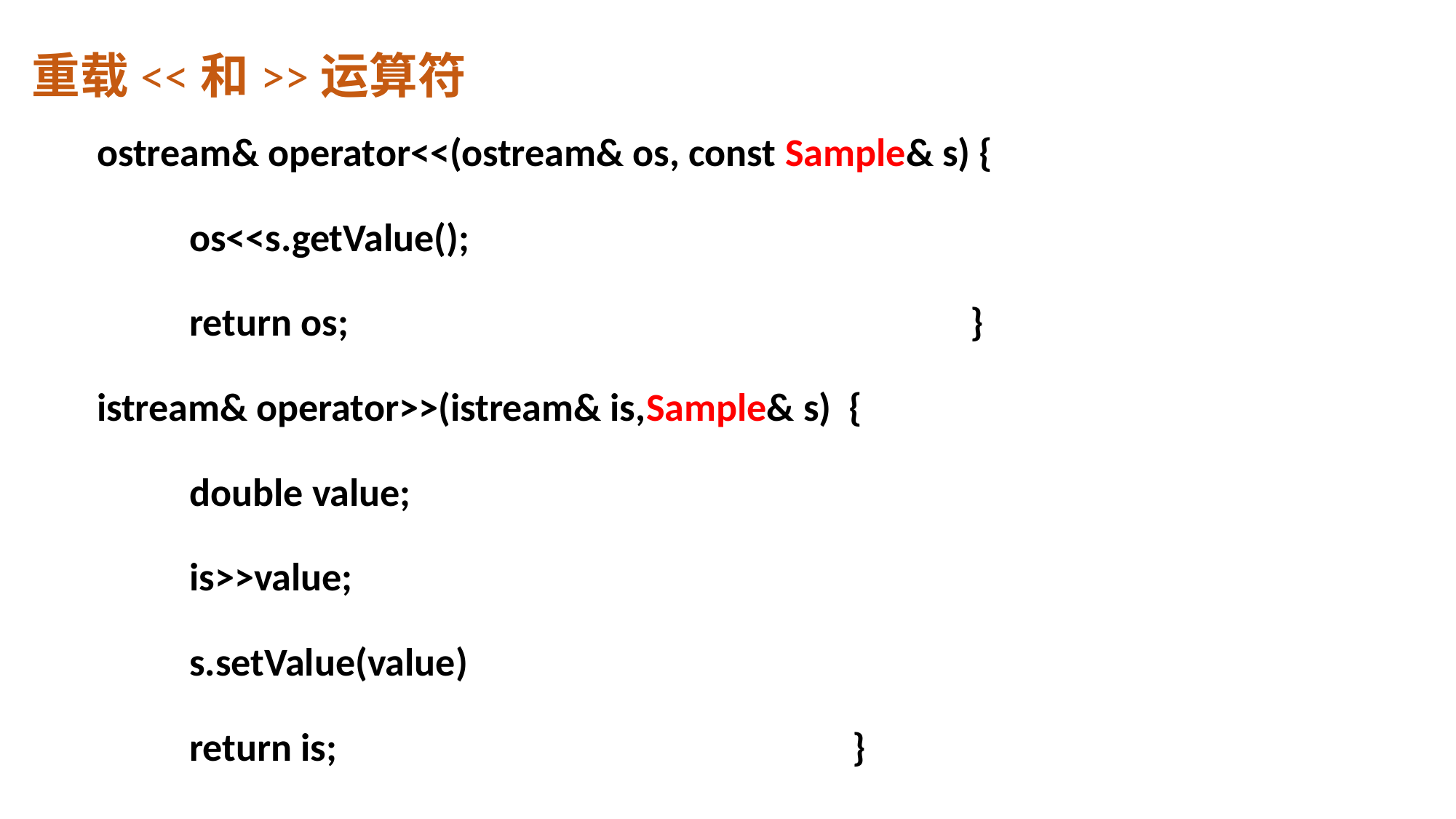

# 重载<<和>>运算符
 ostream& operator<<(ostream& os, const Sample& s) {
	os<<s.getValue();
	return os;                                                                      }
 istream& operator>>(istream& is,Sample& s)  {
	double value;
	is>>value;
	s.setValue(value)
	return is;                                                          }